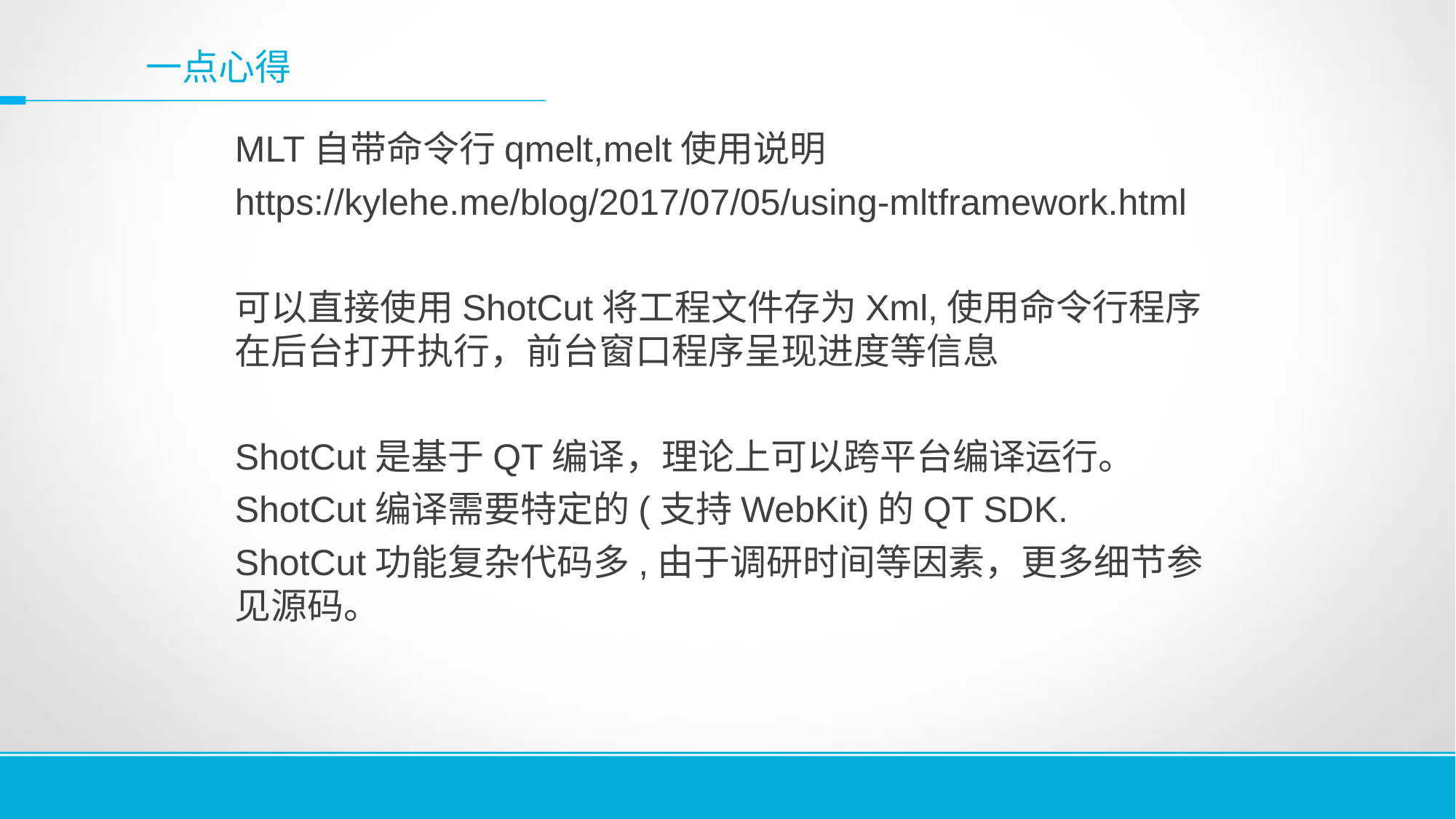

# 一点心得
MLT自带命令行qmelt,melt使用说明
https://kylehe.me/blog/2017/07/05/using-mltframework.html

可以直接使用ShotCut将工程文件存为Xml,使用命令行程序在后台打开执行，前台窗口程序呈现进度等信息

ShotCut是基于QT编译，理论上可以跨平台编译运行。
ShotCut编译需要特定的(支持WebKit)的QT SDK.
ShotCut功能复杂代码多,由于调研时间等因素，更多细节参见源码。